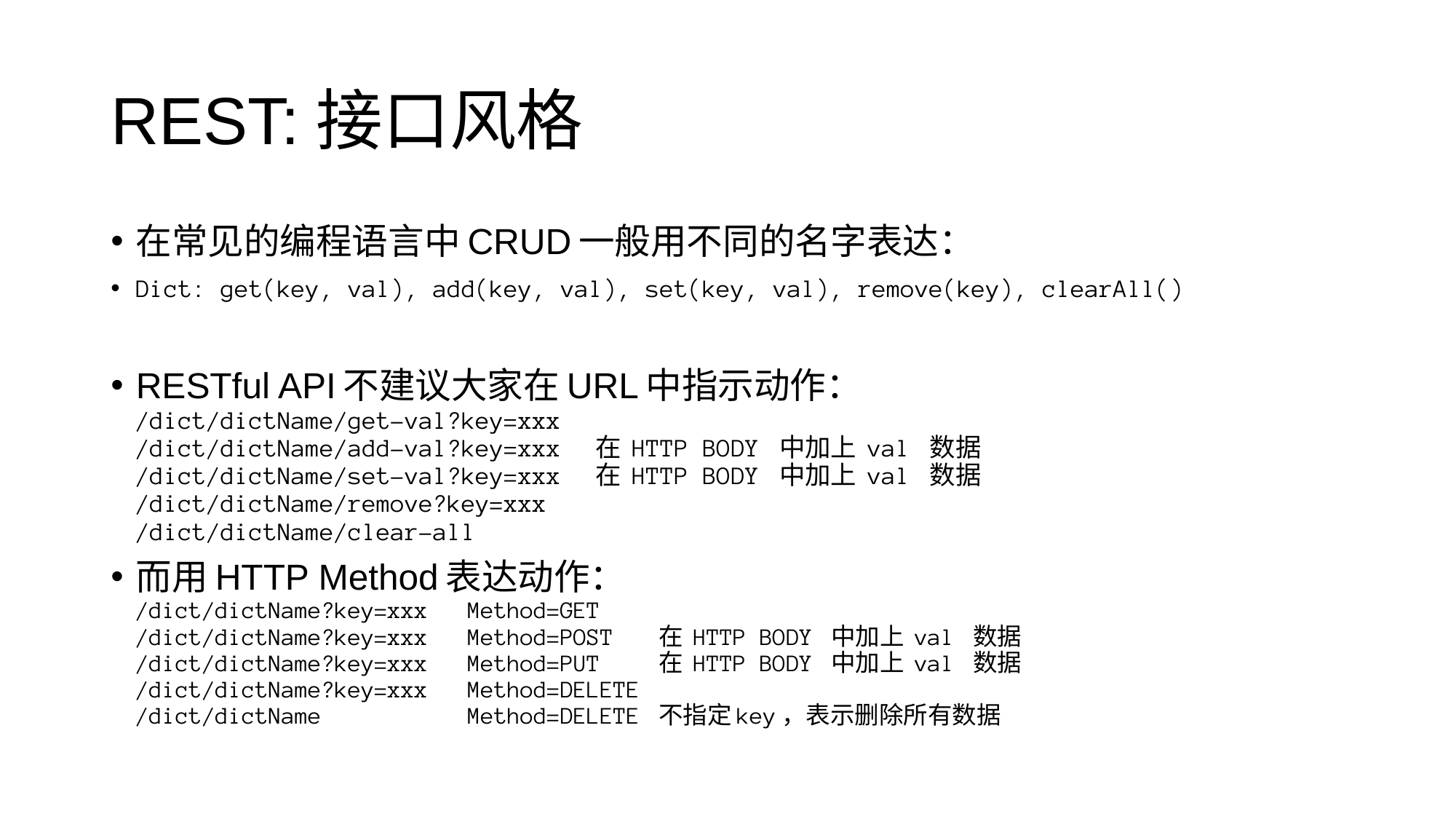

# REST:接口风格
在常见的编程语言中CRUD一般用不同的名字表达：
Dict: get(key, val), add(key, val), set(key, val), remove(key), clearAll()

RESTful API不建议大家在URL中指示动作：
/dict/dictName/get-val?key=xxx
/dict/dictName/add-val?key=xxx  在 HTTP BODY 中加上 val 数据
/dict/dictName/set-val?key=xxx  在 HTTP BODY 中加上 val 数据
/dict/dictName/remove?key=xxx
/dict/dictName/clear-all
而用HTTP Method表达动作：
/dict/dictName?key=xxx   Method=GET
/dict/dictName?key=xxx   Method=POST   在 HTTP BODY 中加上 val 数据
/dict/dictName?key=xxx   Method=PUT    在 HTTP BODY 中加上 val 数据
/dict/dictName?key=xxx   Method=DELETE
/dict/dictName           Method=DELETE 不指定key，表示删除所有数据